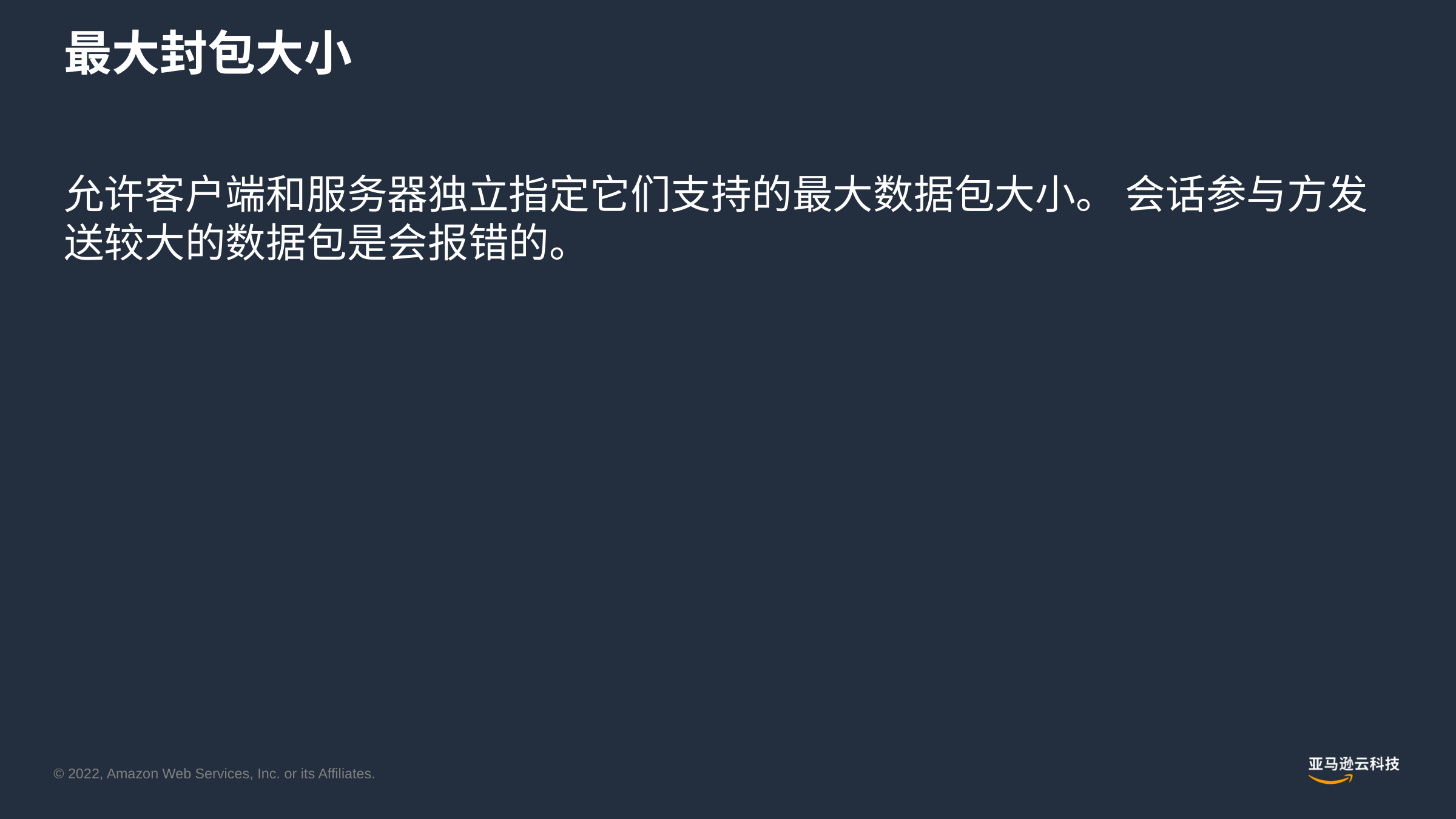

# 最大封包大小
允许客户端和服务器独立指定它们支持的最大数据包大小。 会话参与方发送较大的数据包是会报错的。